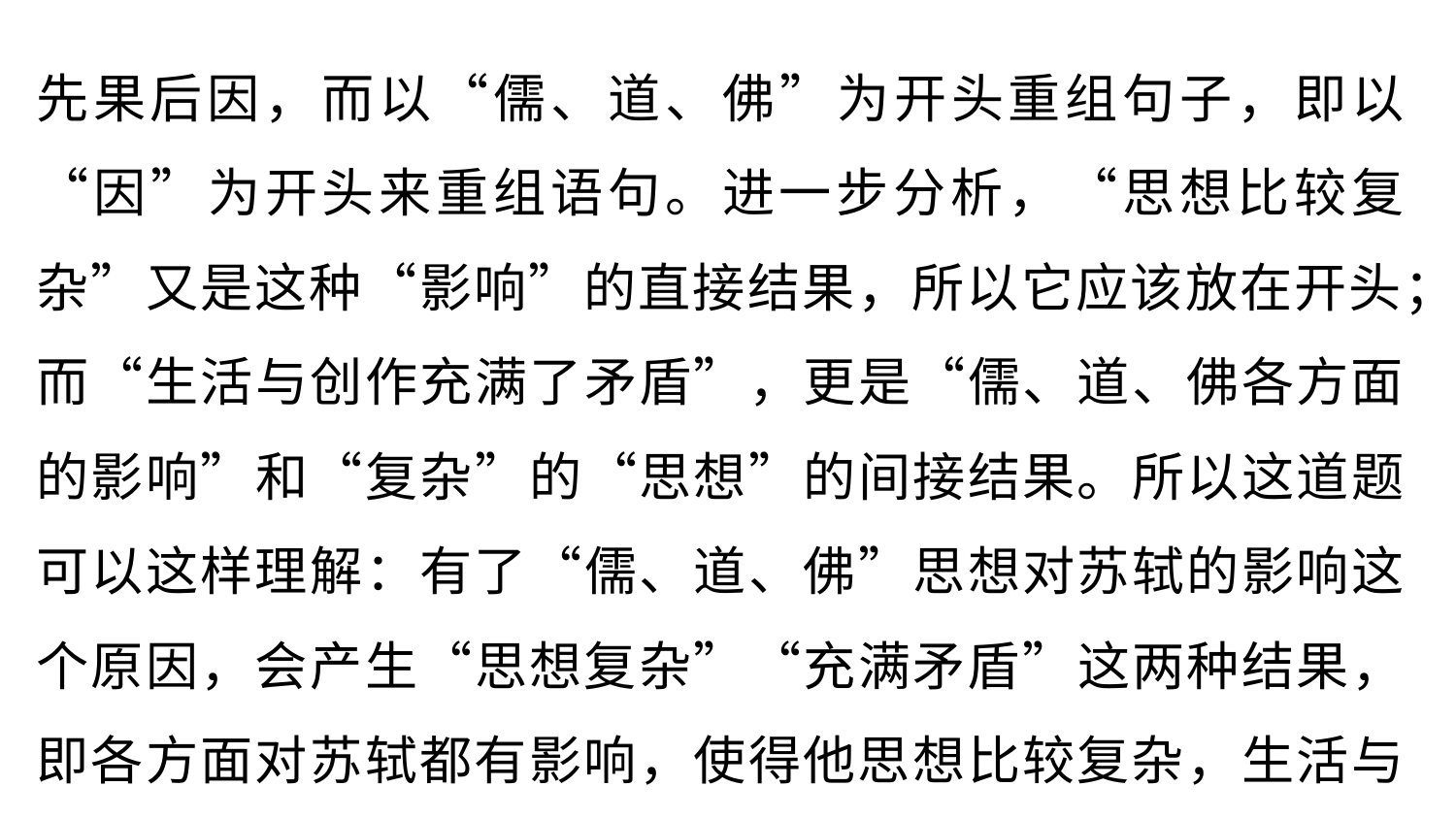

先果后因，而以“儒、道、佛”为开头重组句子，即以“因”为开头来重组语句。进一步分析，“思想比较复杂”又是这种“影响”的直接结果，所以它应该放在开头；而“生活与创作充满了矛盾”，更是“儒、道、佛各方面的影响”和“复杂”的“思想”的间接结果。所以这道题可以这样理解：有了“儒、道、佛”思想对苏轼的影响这个原因，会产生“思想复杂”“充满矛盾”这两种结果，即各方面对苏轼都有影响，使得他思想比较复杂，生活与创作充满了矛盾。